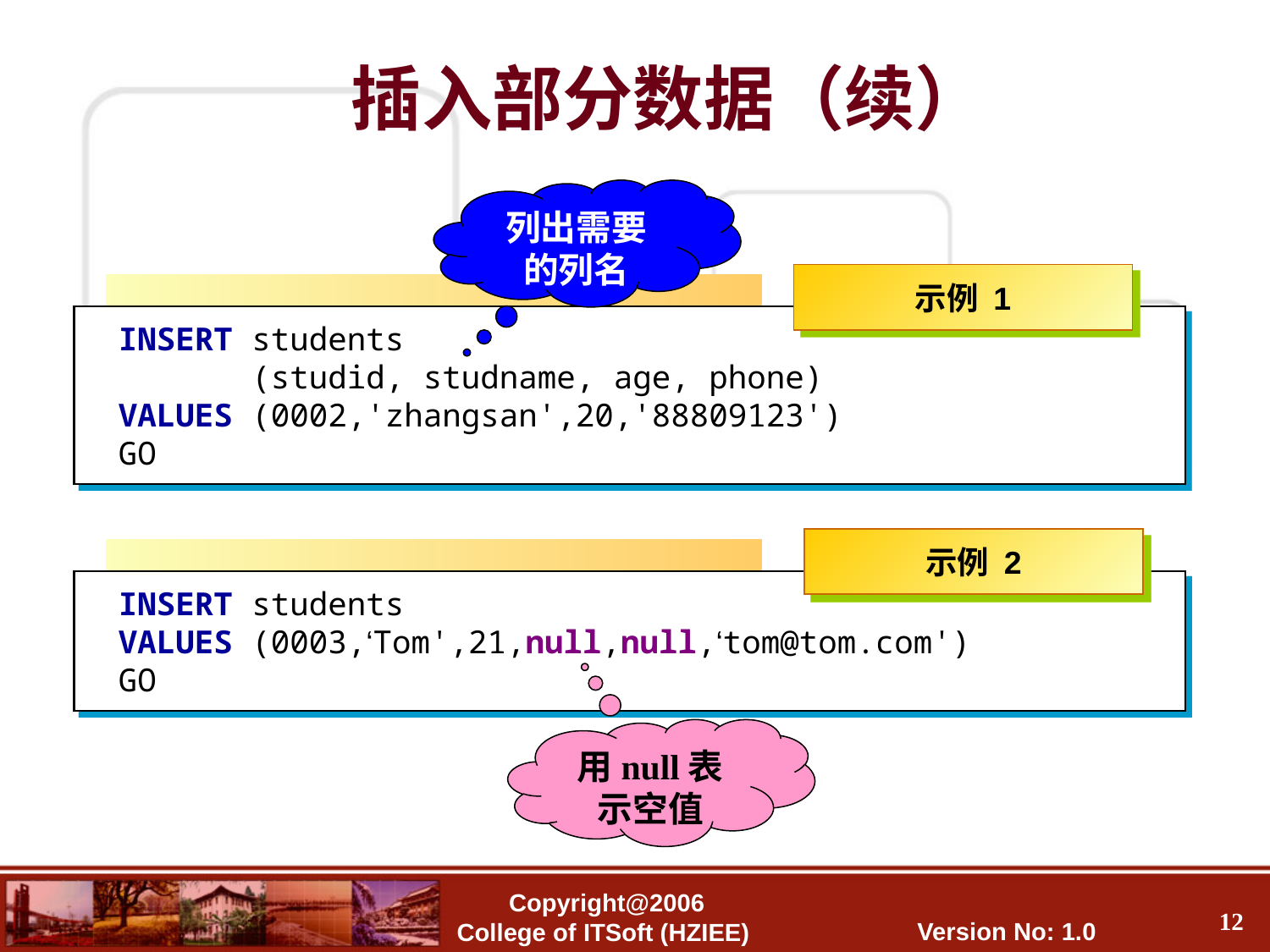

# 插入部分数据（续）
列出需要的列名
示例 1

INSERT students
       (studid, studname, age, phone)
VALUES (0002,'zhangsan',20,'88809123')
GO
示例 2

INSERT students
VALUES (0003,‘Tom',21,null,null,‘tom@tom.com')
GO
用null表示空值